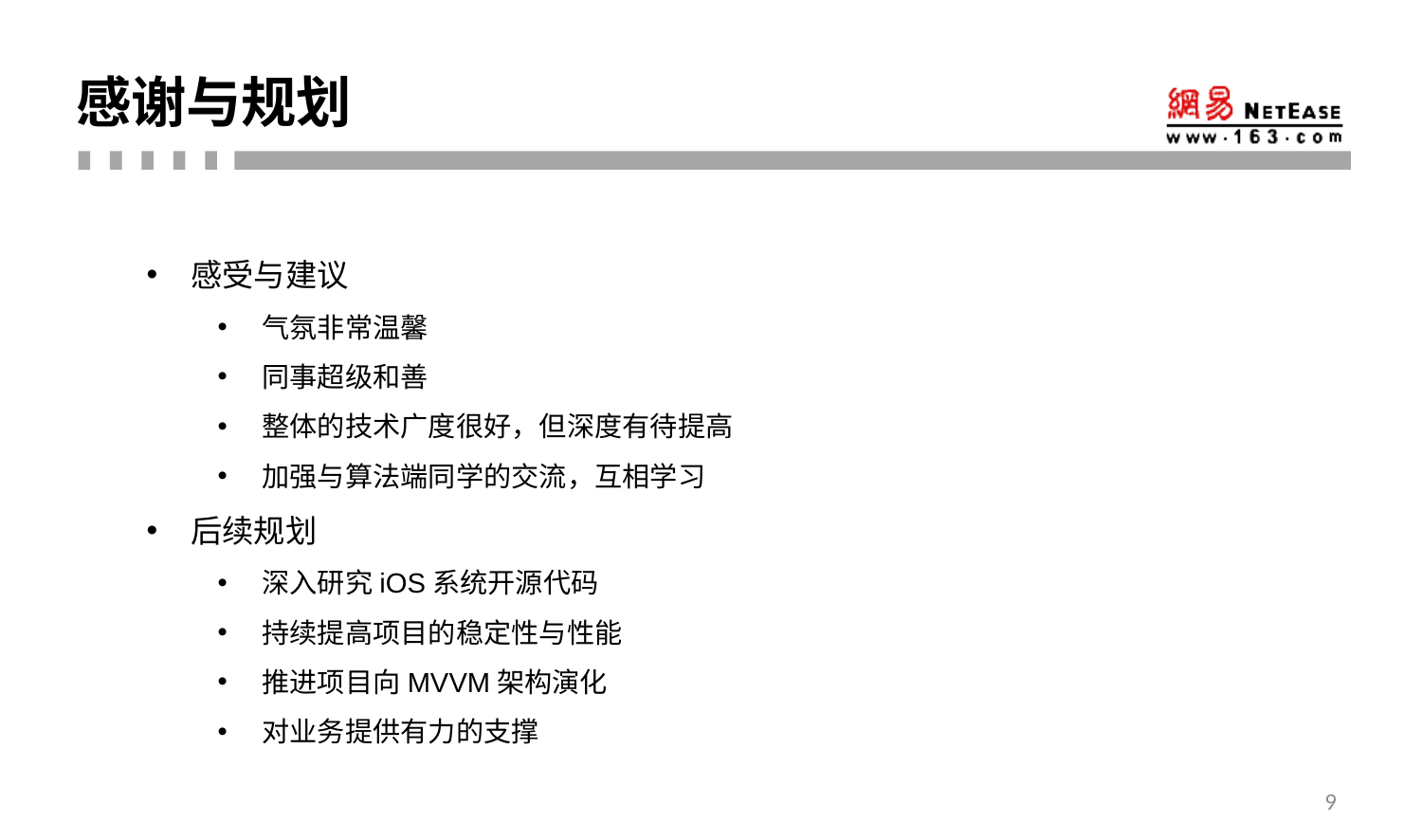

# 感谢与规划
感受与建议
气氛非常温馨
同事超级和善
整体的技术广度很好，但深度有待提高
加强与算法端同学的交流，互相学习
后续规划
深入研究iOS系统开源代码
持续提高项目的稳定性与性能
推进项目向MVVM架构演化
对业务提供有力的支撑